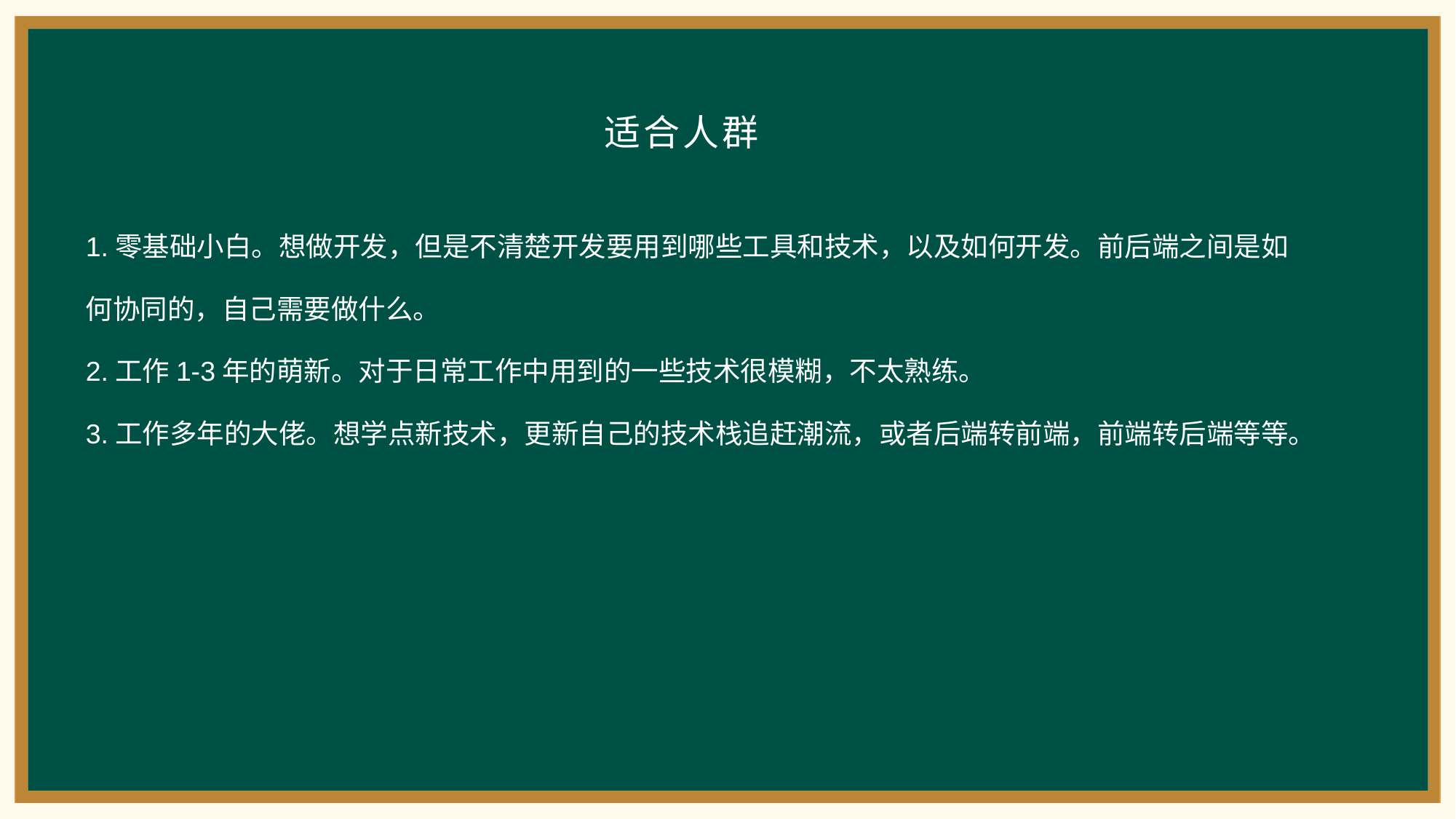

适合人群
1.零基础小白。想做开发，但是不清楚开发要用到哪些工具和技术，以及如何开发。前后端之间是如何协同的，自己需要做什么。
2.工作1-3年的萌新。对于日常工作中用到的一些技术很模糊，不太熟练。
3.工作多年的大佬。想学点新技术，更新自己的技术栈追赶潮流，或者后端转前端，前端转后端等等。